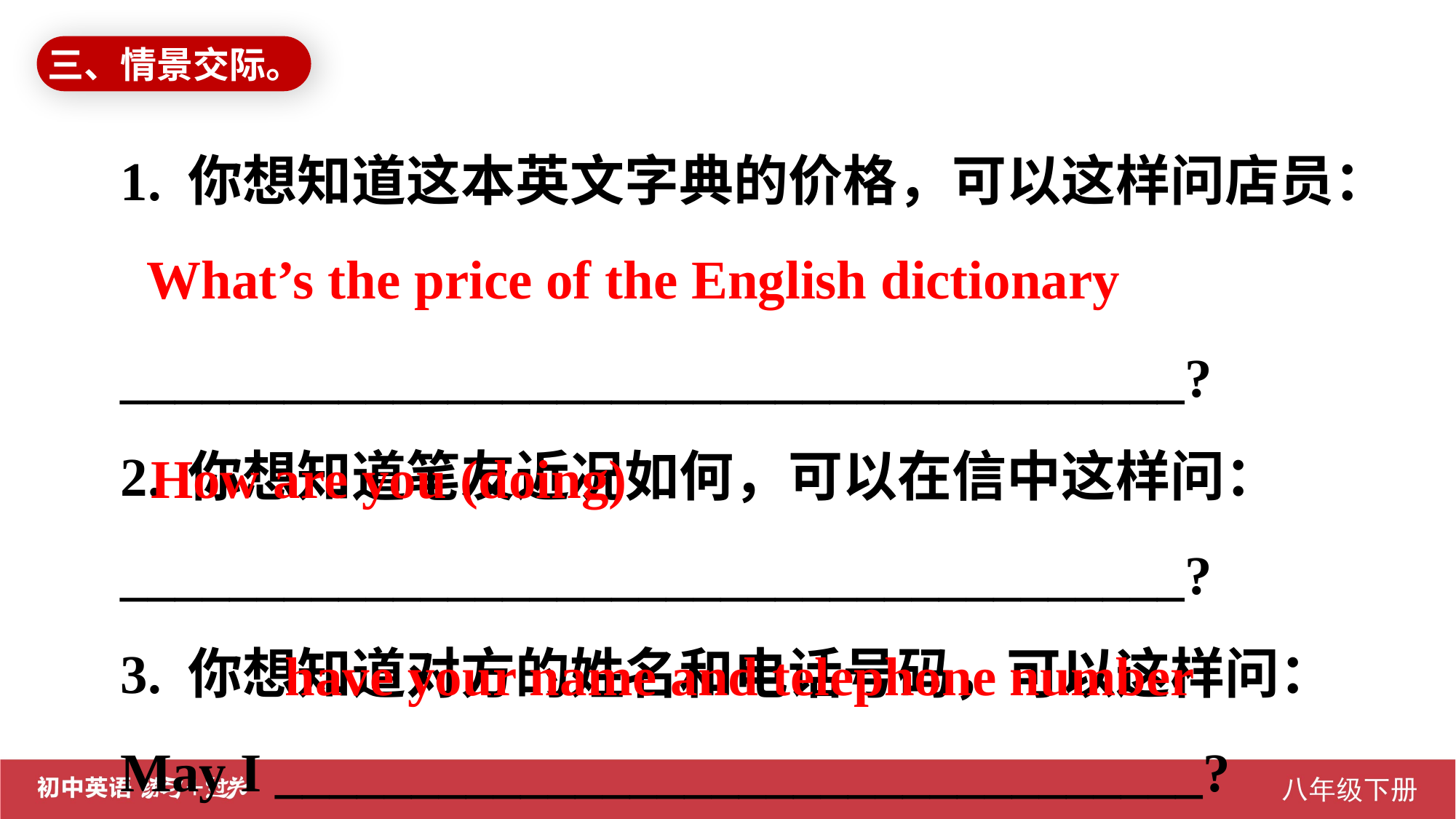

三、情景交际。
1. 你想知道这本英文字典的价格，可以这样问店员：
_______________________________________?
2. 你想知道笔友近况如何，可以在信中这样问：
_______________________________________?
3. 你想知道对方的姓名和电话号码，可以这样问：
May I __________________________________?
What’s the price of the English dictionary
How are you (doing)
have your name and telephone number